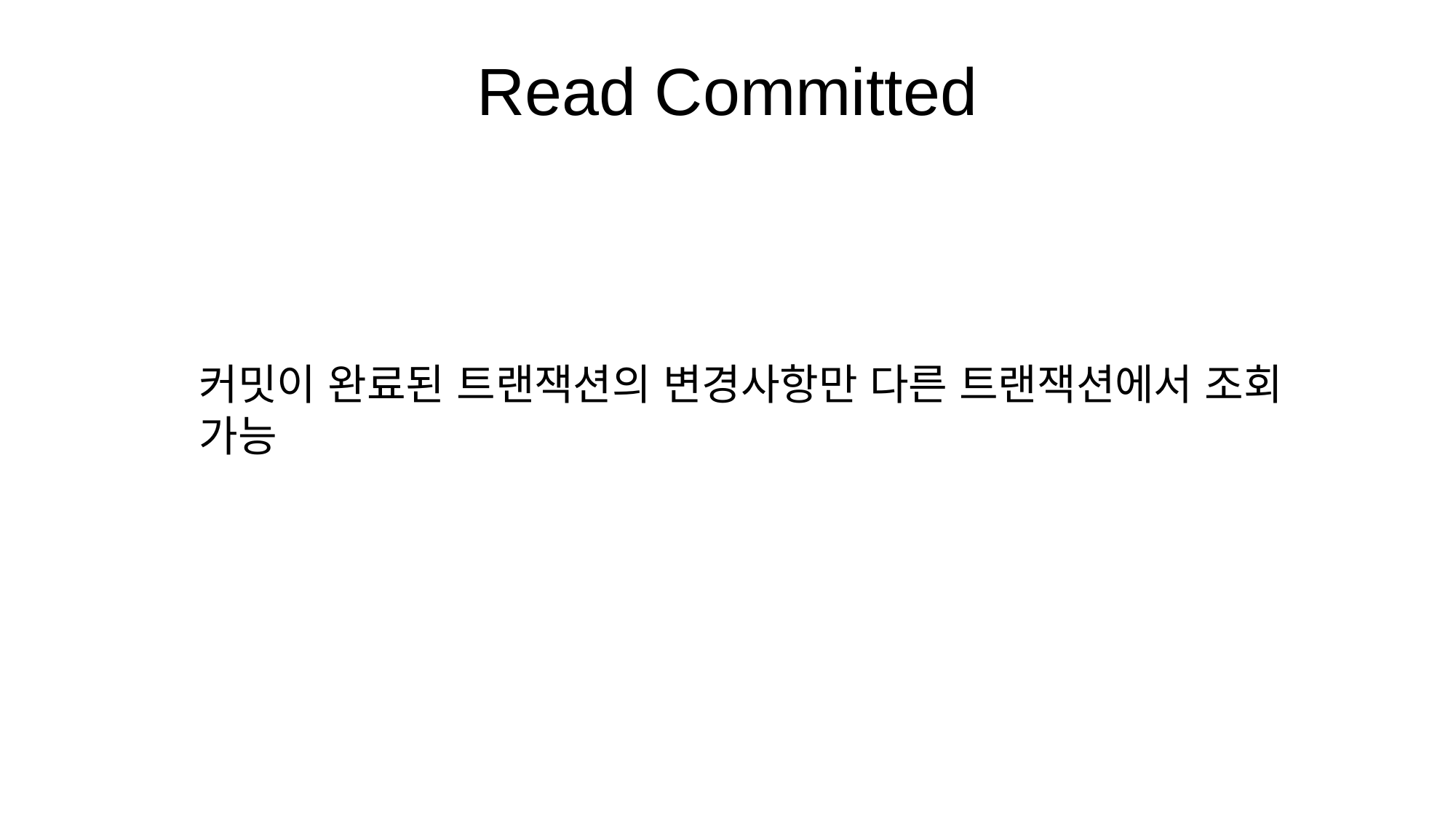

# Read Committed
커밋이 완료된 트랜잭션의 변경사항만 다른 트랜잭션에서 조회 가능